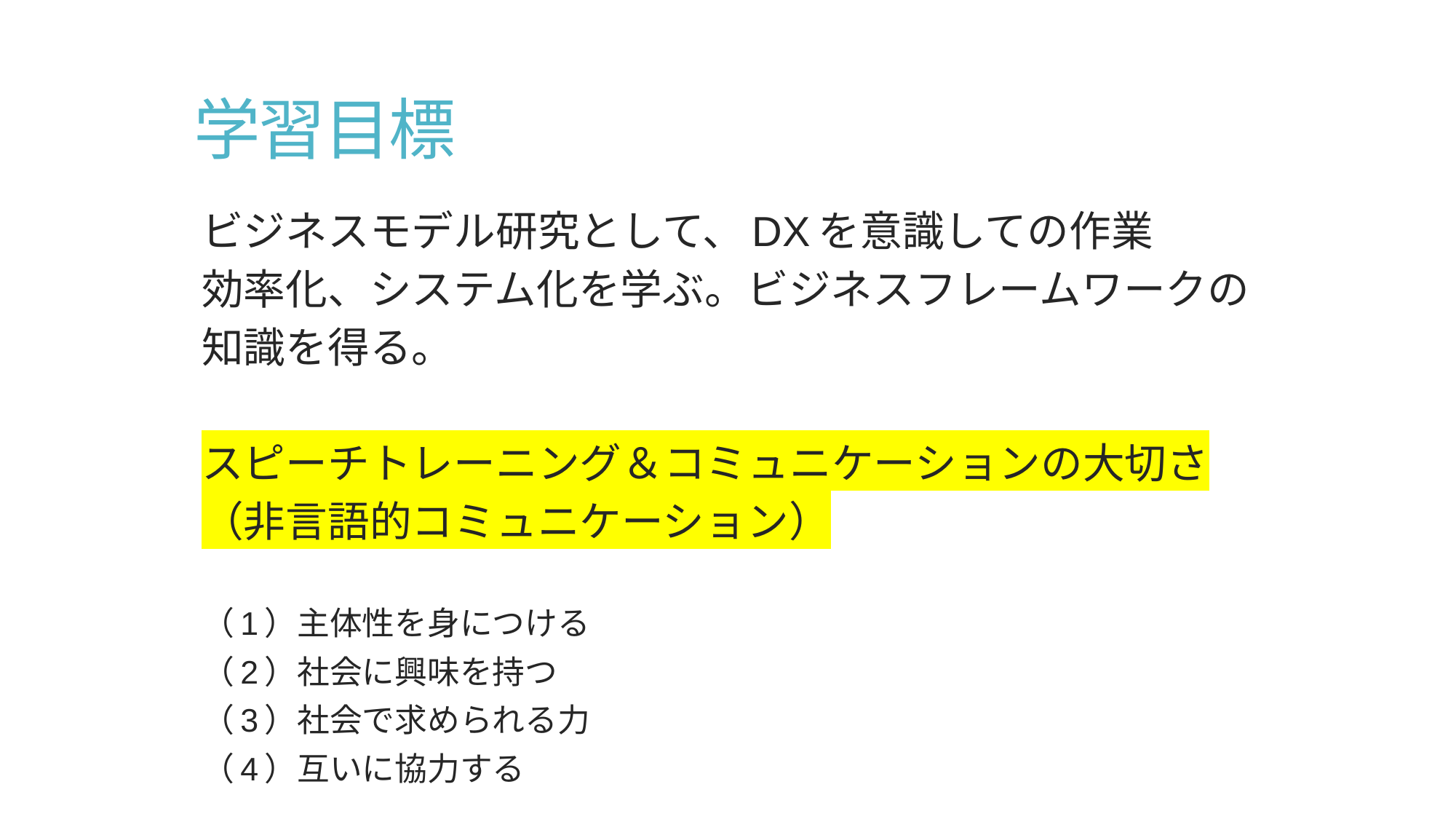

# 学習目標
ビジネスモデル研究として、DXを意識しての作業
効率化、システム化を学ぶ。ビジネスフレームワークの
知識を得る。

スピーチトレーニング＆コミュニケーションの大切さ
（非言語的コミュニケーション）

（1）主体性を身につける
（2）社会に興味を持つ
（3）社会で求められる力
（4）互いに協力する